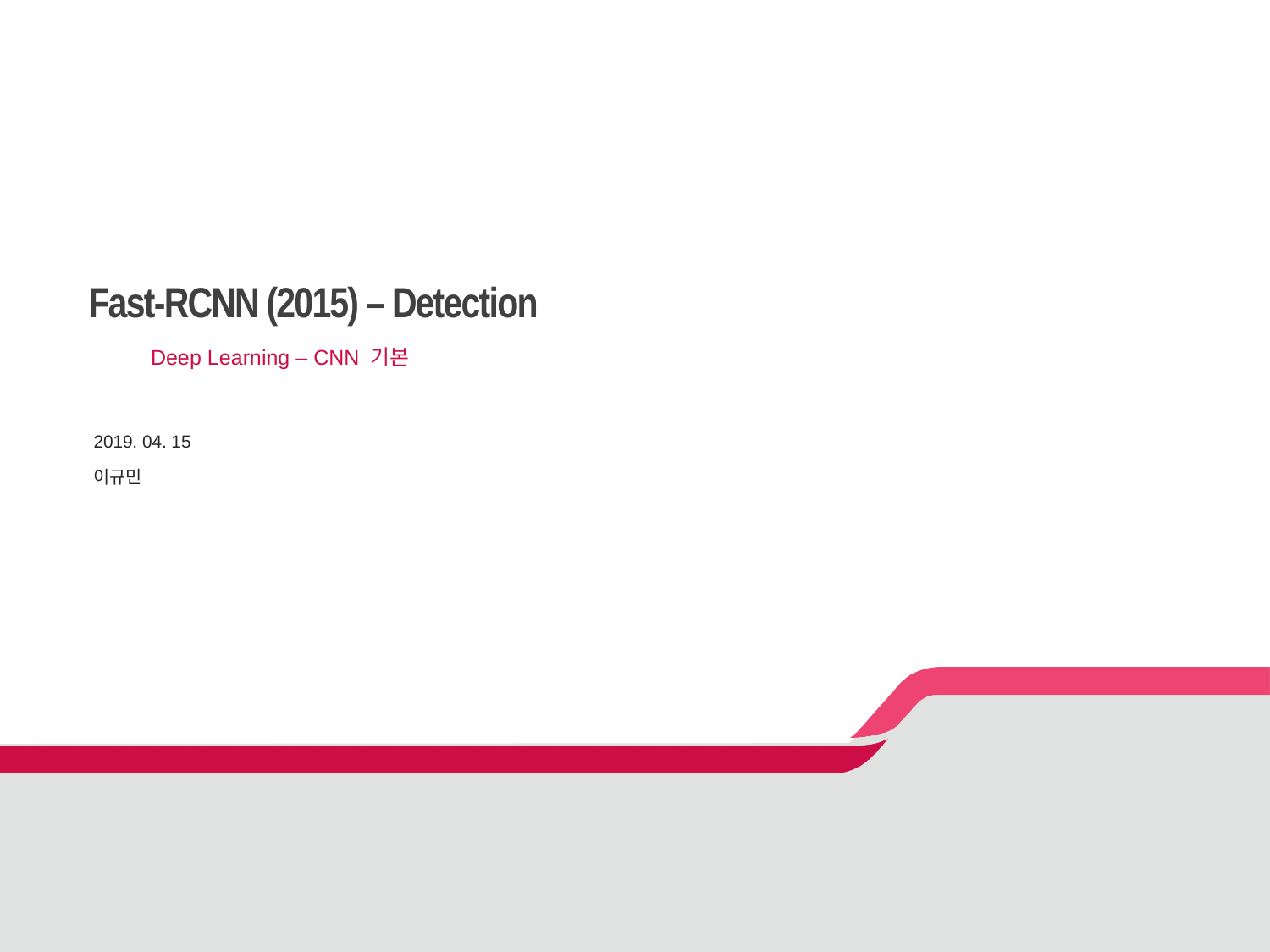

# Fast-RCNN (2015) – Detection
2019. 04. 15
이규민